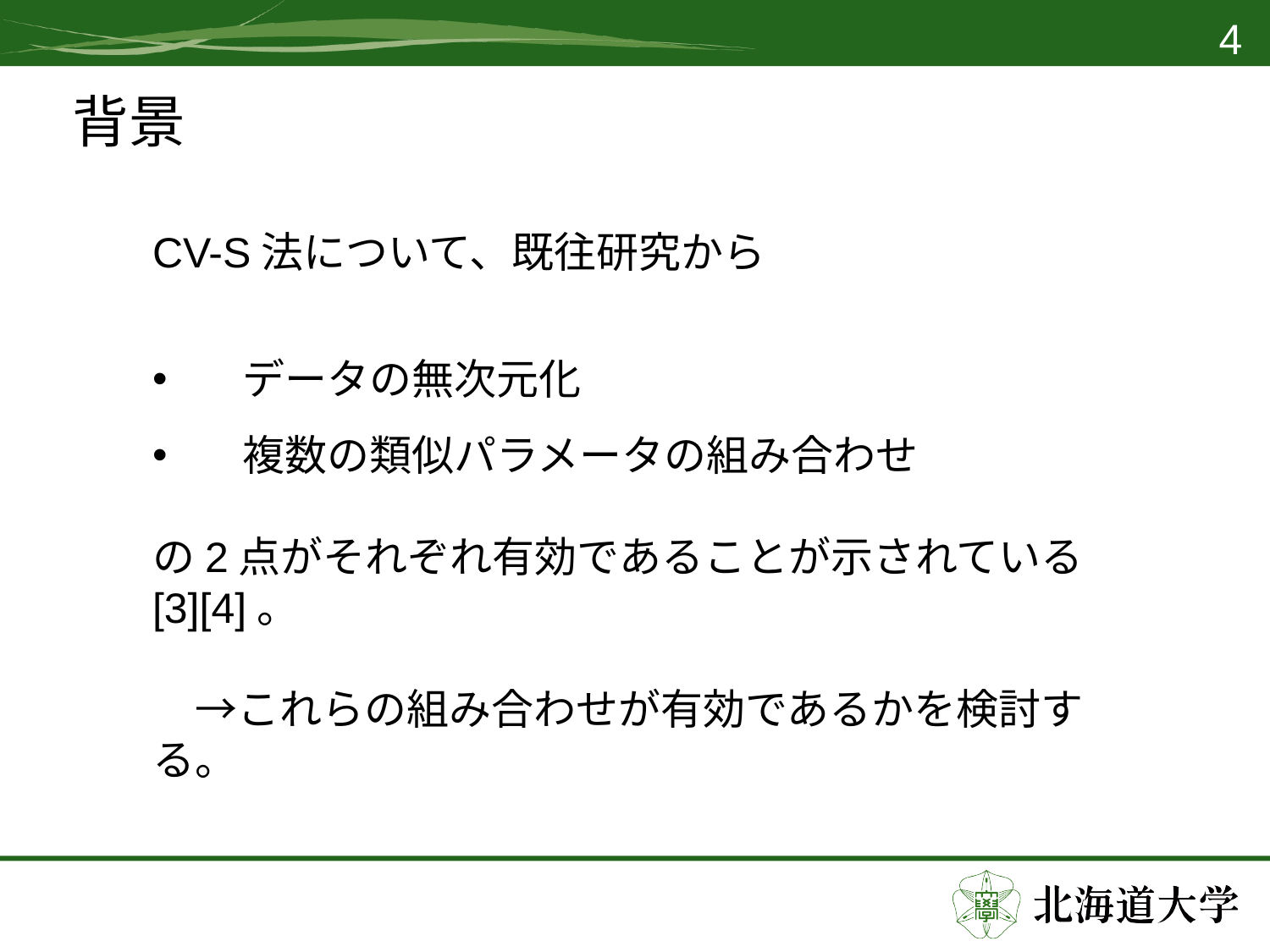

4
# 背景
CV-S法について、既往研究から

　データの無次元化
　複数の類似パラメータの組み合わせ

の2点がそれぞれ有効であることが示されている[3][4]。

　→これらの組み合わせが有効であるかを検討する。